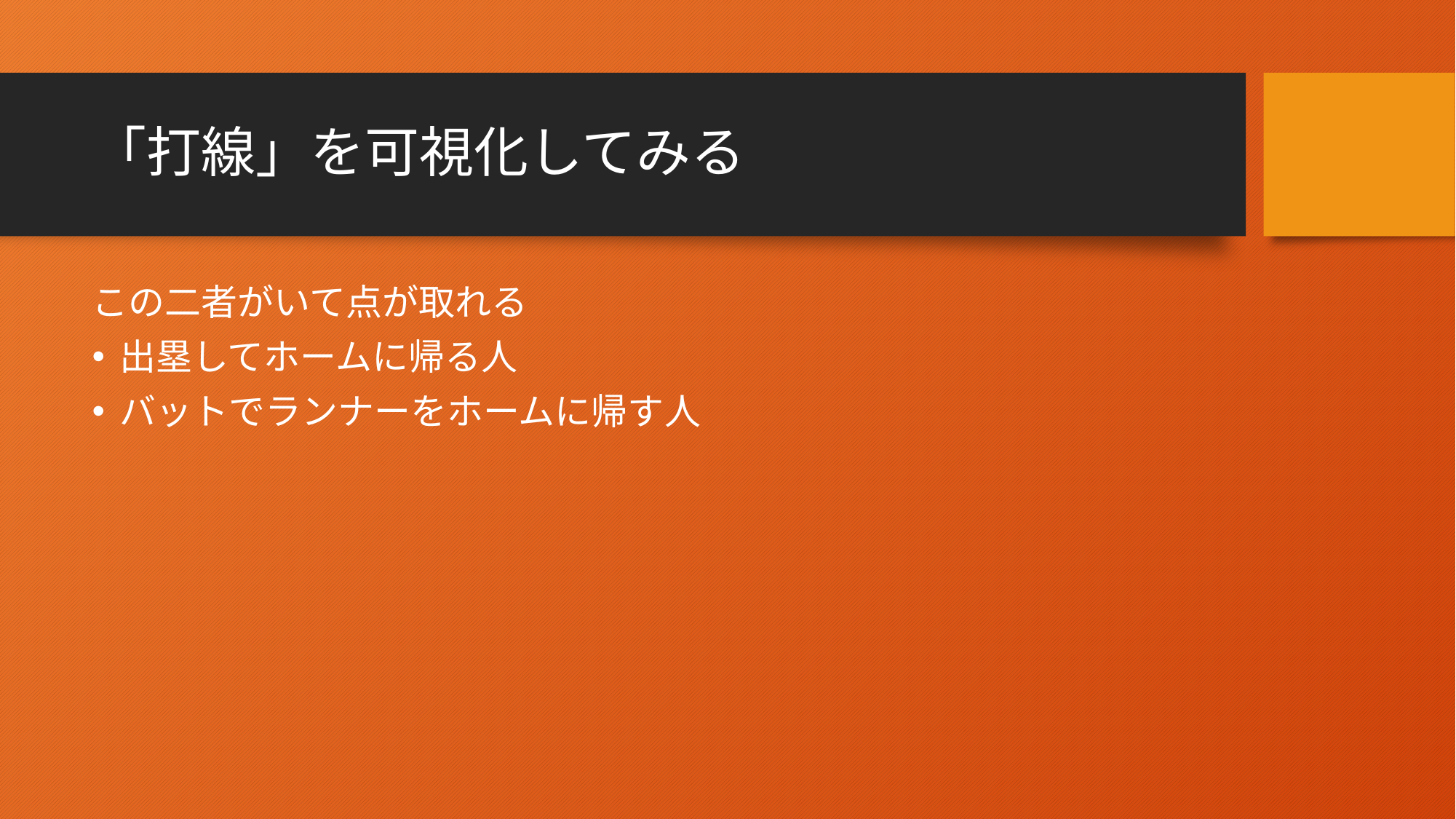

# 「打線」を可視化してみる
この二者がいて点が取れる
出塁してホームに帰る人
バットでランナーをホームに帰す人